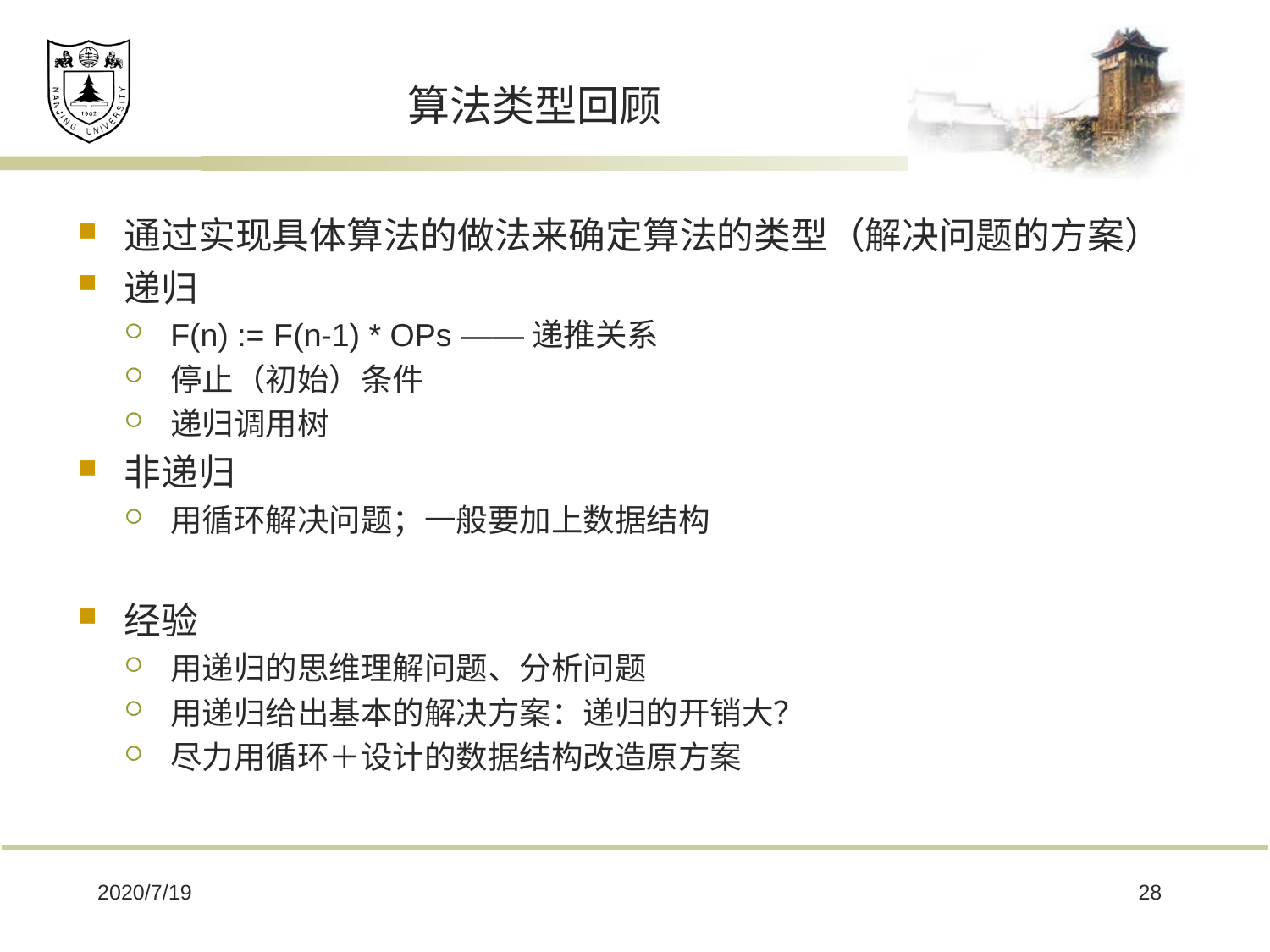

# 算法类型回顾
通过实现具体算法的做法来确定算法的类型（解决问题的方案）
递归
F(n) := F(n-1) * OPs ——递推关系
停止（初始）条件
递归调用树
非递归
用循环解决问题；一般要加上数据结构

经验
用递归的思维理解问题、分析问题
用递归给出基本的解决方案：递归的开销大？
尽力用循环＋设计的数据结构改造原方案

2020/7/19
28